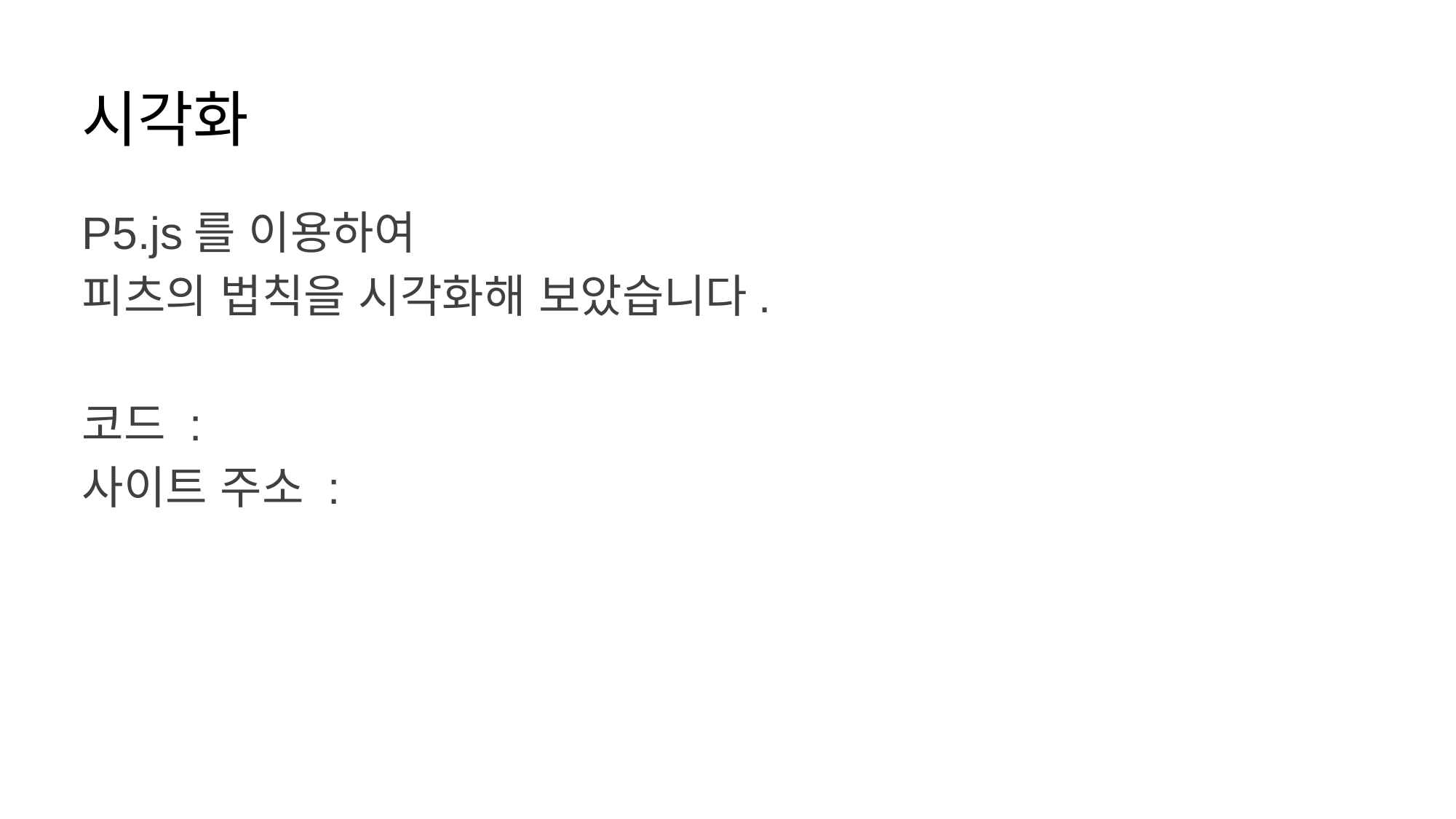

시각화
P5.js를 이용하여
피츠의 법칙을 시각화해 보았습니다.

코드 :
사이트 주소 :